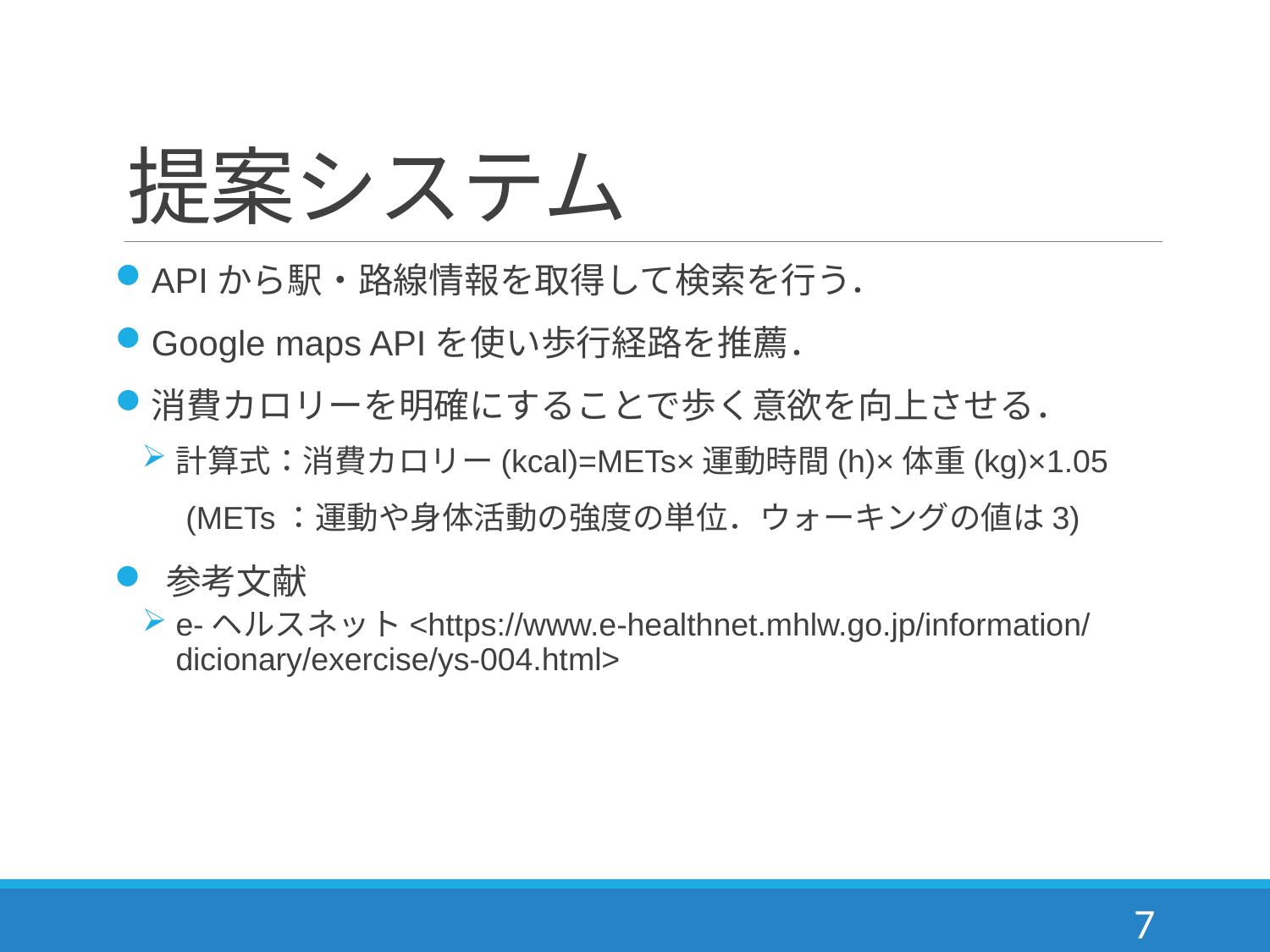

# 提案システム
APIから駅・路線情報を取得して検索を行う．
Google maps APIを使い歩行経路を推薦．
消費カロリーを明確にすることで歩く意欲を向上させる．
計算式：消費カロリー(kcal)=METs×運動時間(h)×体重(kg)×1.05
  (METs：運動や身体活動の強度の単位．ウォーキングの値は3)
 参考文献
e-ヘルスネット<https://www.e-healthnet.mhlw.go.jp/information/dicionary/exercise/ys-004.html>

7